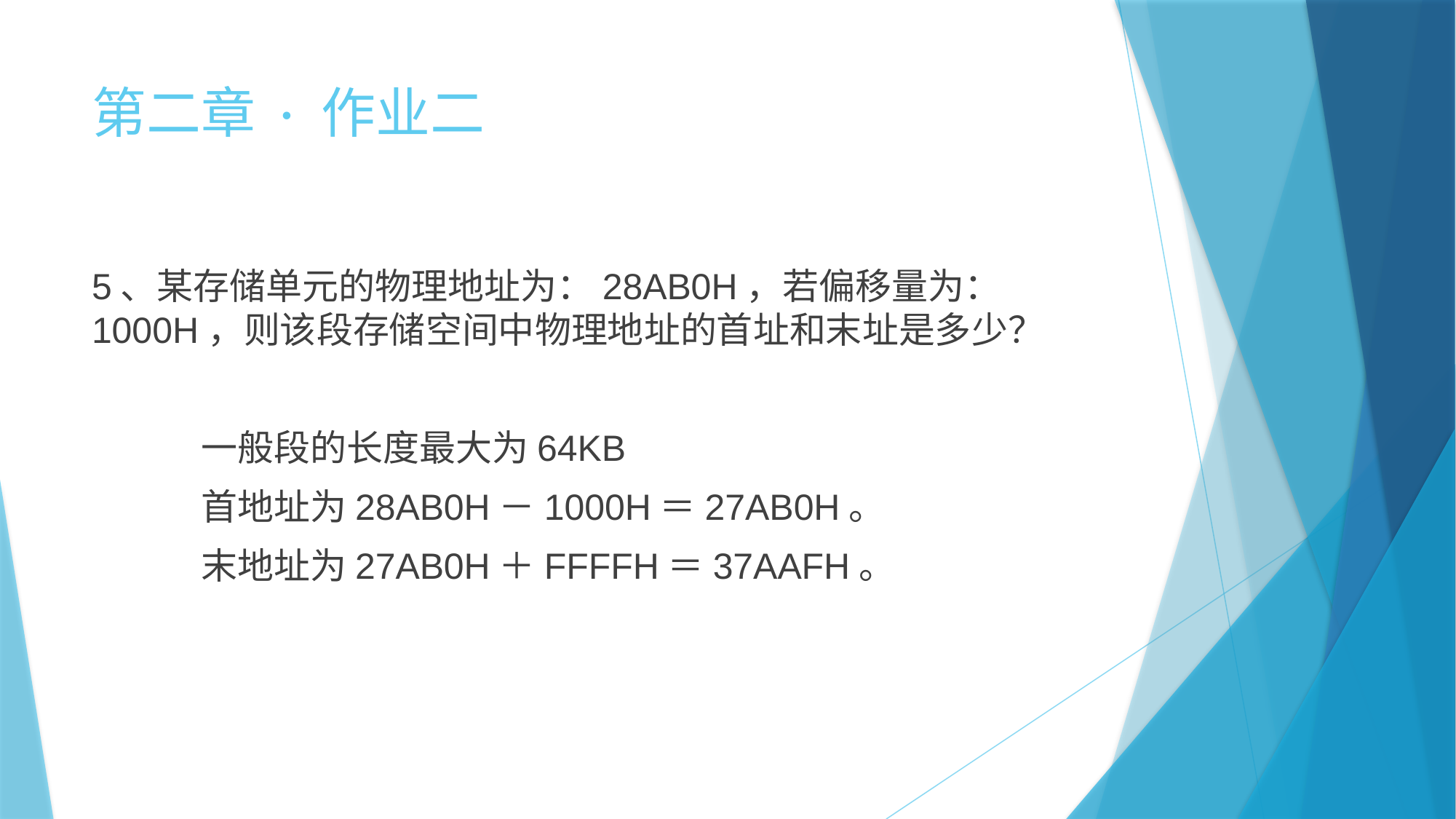

# 第二章 · 作业二
5、某存储单元的物理地址为：28AB0H，若偏移量为：1000H，则该段存储空间中物理地址的首址和末址是多少？

	一般段的长度最大为64KB
	首地址为28AB0H－1000H＝27AB0H。
	末地址为27AB0H＋FFFFH＝37AAFH。